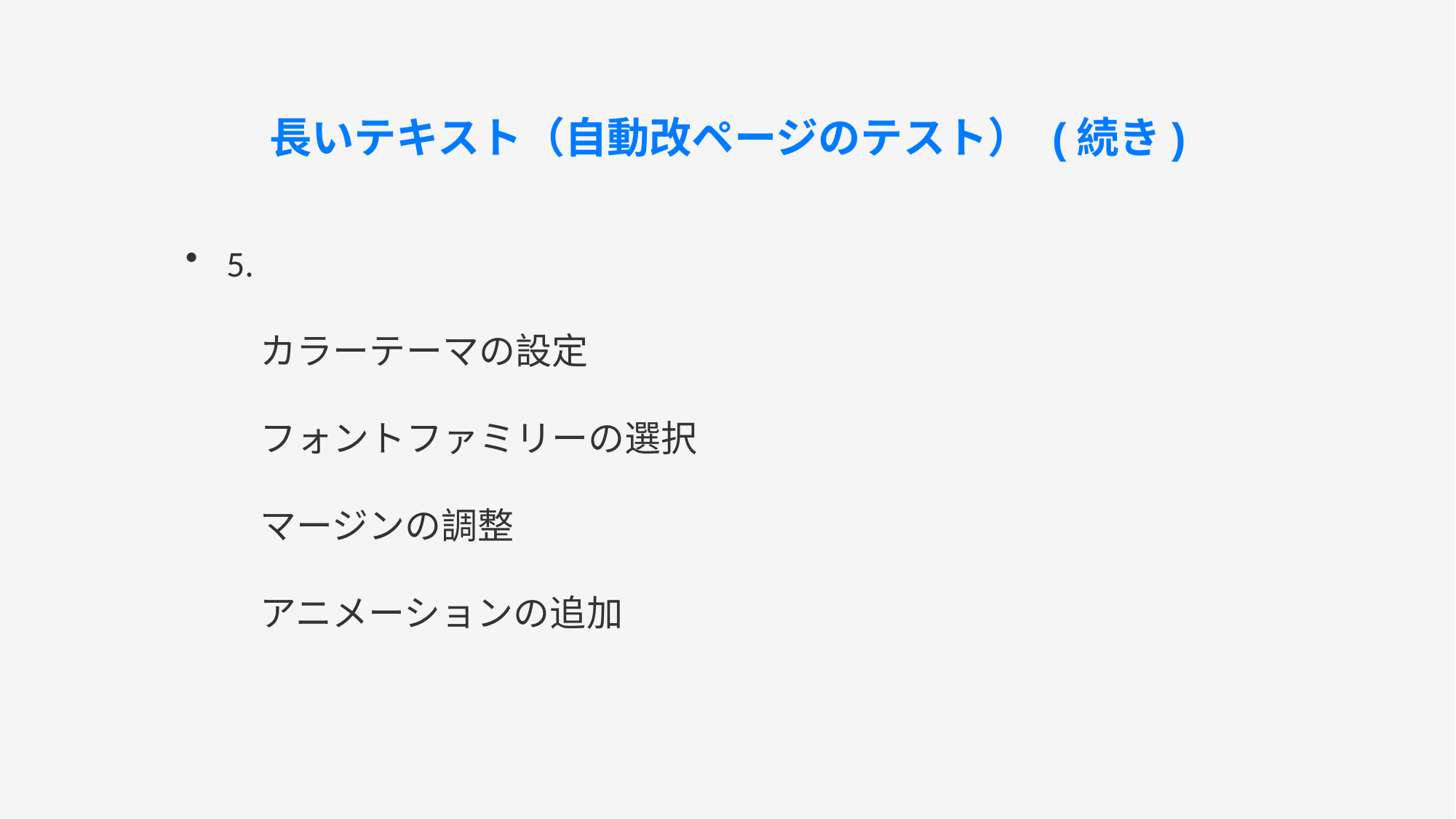

長いテキスト（自動改ページのテスト） (続き)
5.
 カラーテーマの設定
 フォントファミリーの選択
 マージンの調整
 アニメーションの追加